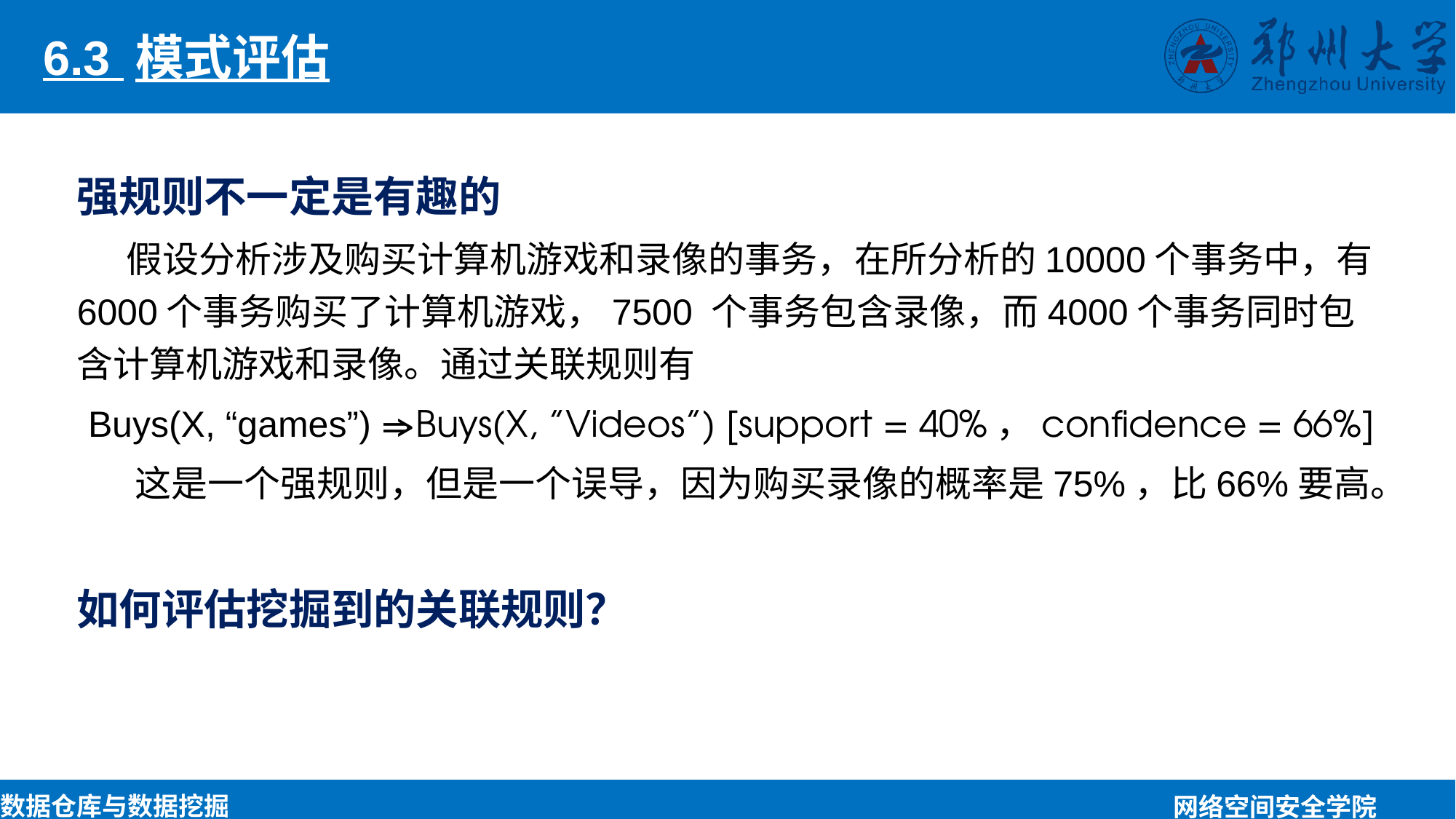

6.3 模式评估

强规则不一定是有趣的
     假设分析涉及购买计算机游戏和录像的事务，在所分析的10000个事务中，有6000个事务购买了计算机游戏，7500 个事务包含录像，而4000个事务同时包含计算机游戏和录像。通过关联规则有
Buys(X, “games”) ⇒Buys(X, ”Videos”) [support = 40%，confidence = 66%]
      这是一个强规则，但是一个误导，因为购买录像的概率是75%，比66%要高。

如何评估挖掘到的关联规则？